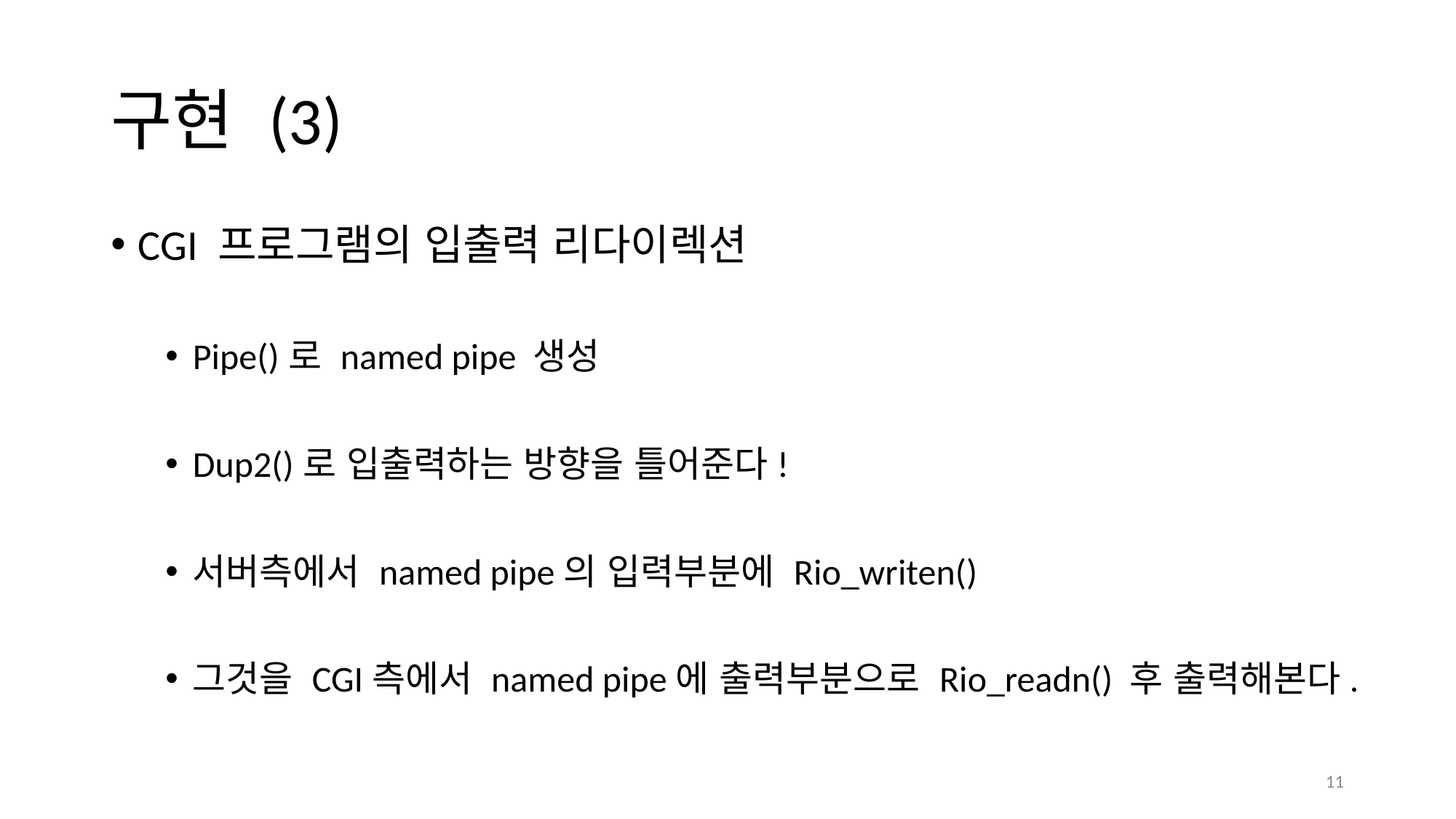

# 구현 (3)
CGI 프로그램의 입출력 리다이렉션

Pipe()로 named pipe 생성

Dup2()로 입출력하는 방향을 틀어준다!

서버측에서 named pipe의 입력부분에 Rio_writen()

그것을 CGI측에서 named pipe에 출력부분으로 Rio_readn() 후 출력해본다.

11